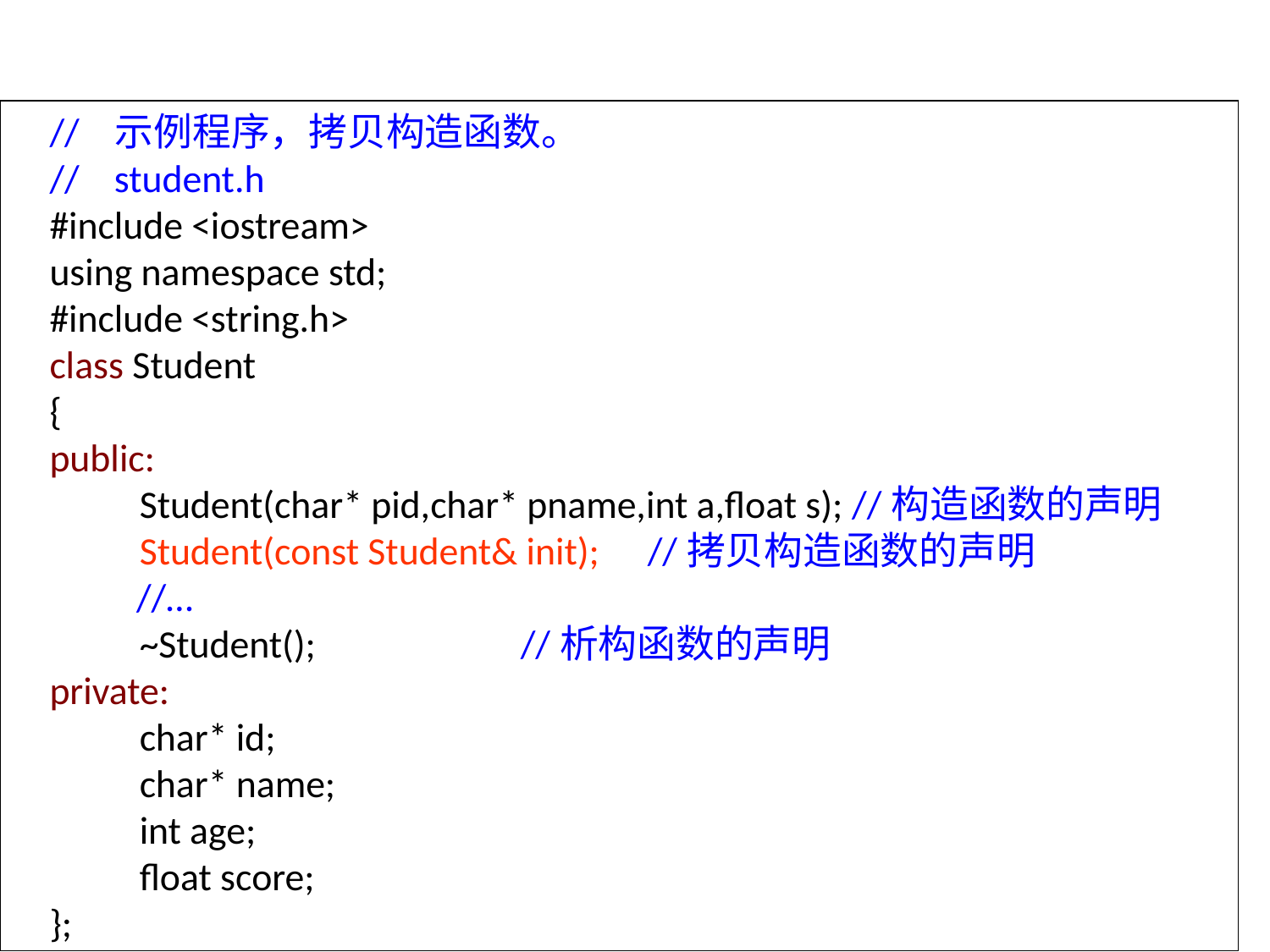

//   示例程序，拷贝构造函数。
//    student.h
#include <iostream>
using namespace std;
#include <string.h>
class Student
{
public:
	Student(char* pid,char* pname,int a,float s); //构造函数的声明
	Student(const Student& init); 	//拷贝构造函数的声明
          //…
	~Student(); 		//析构函数的声明
private:
	char* id;
	char* name;
	int age;
	float score;
};